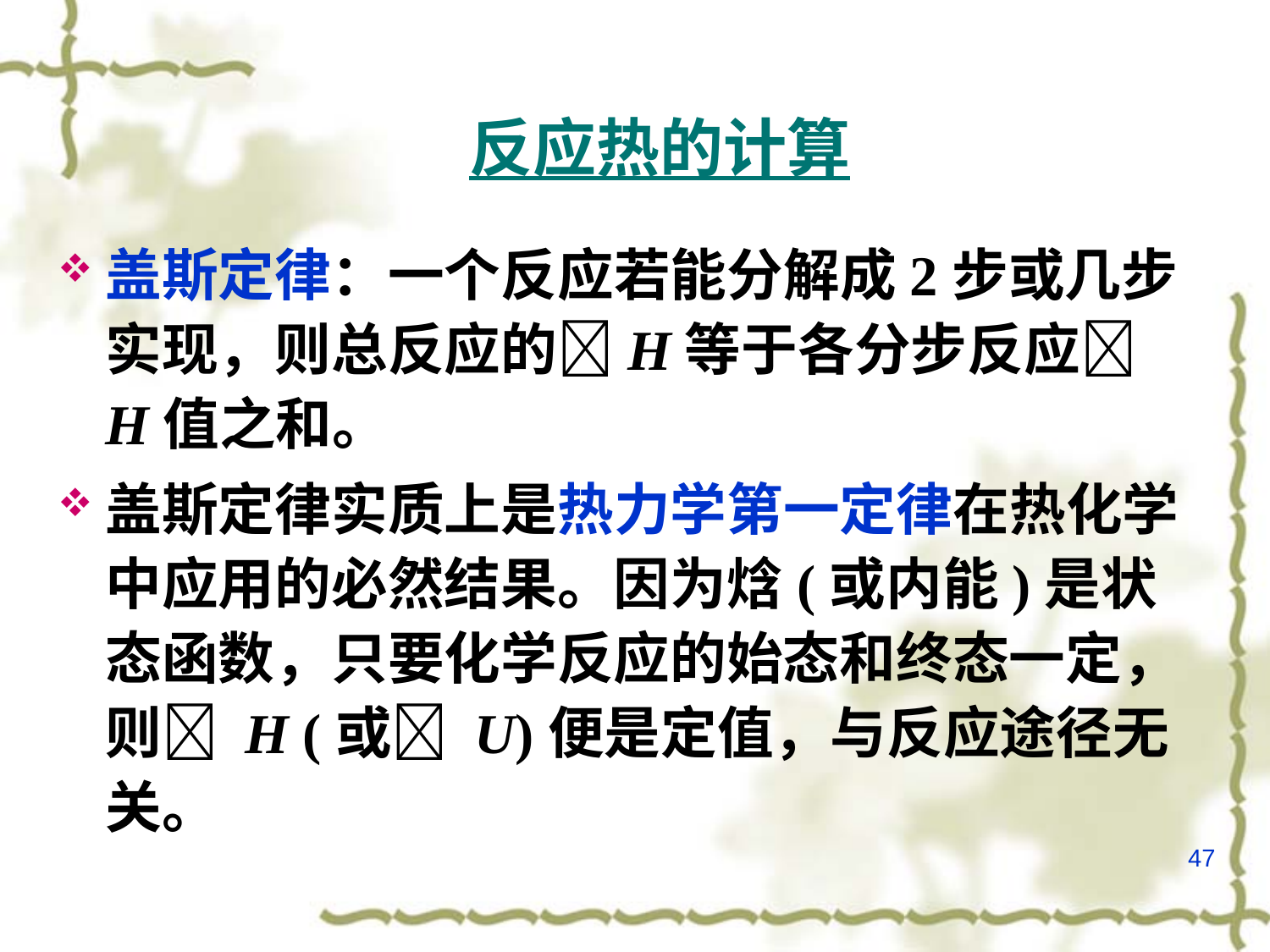

# 反应热的计算
盖斯定律：一个反应若能分解成2步或几步实现，则总反应的ΔH等于各分步反应ΔH值之和。
盖斯定律实质上是热力学第一定律在热化学中应用的必然结果。因为焓(或内能)是状态函数，只要化学反应的始态和终态一定，则Δ H (或Δ U)便是定值，与反应途径无关。
47